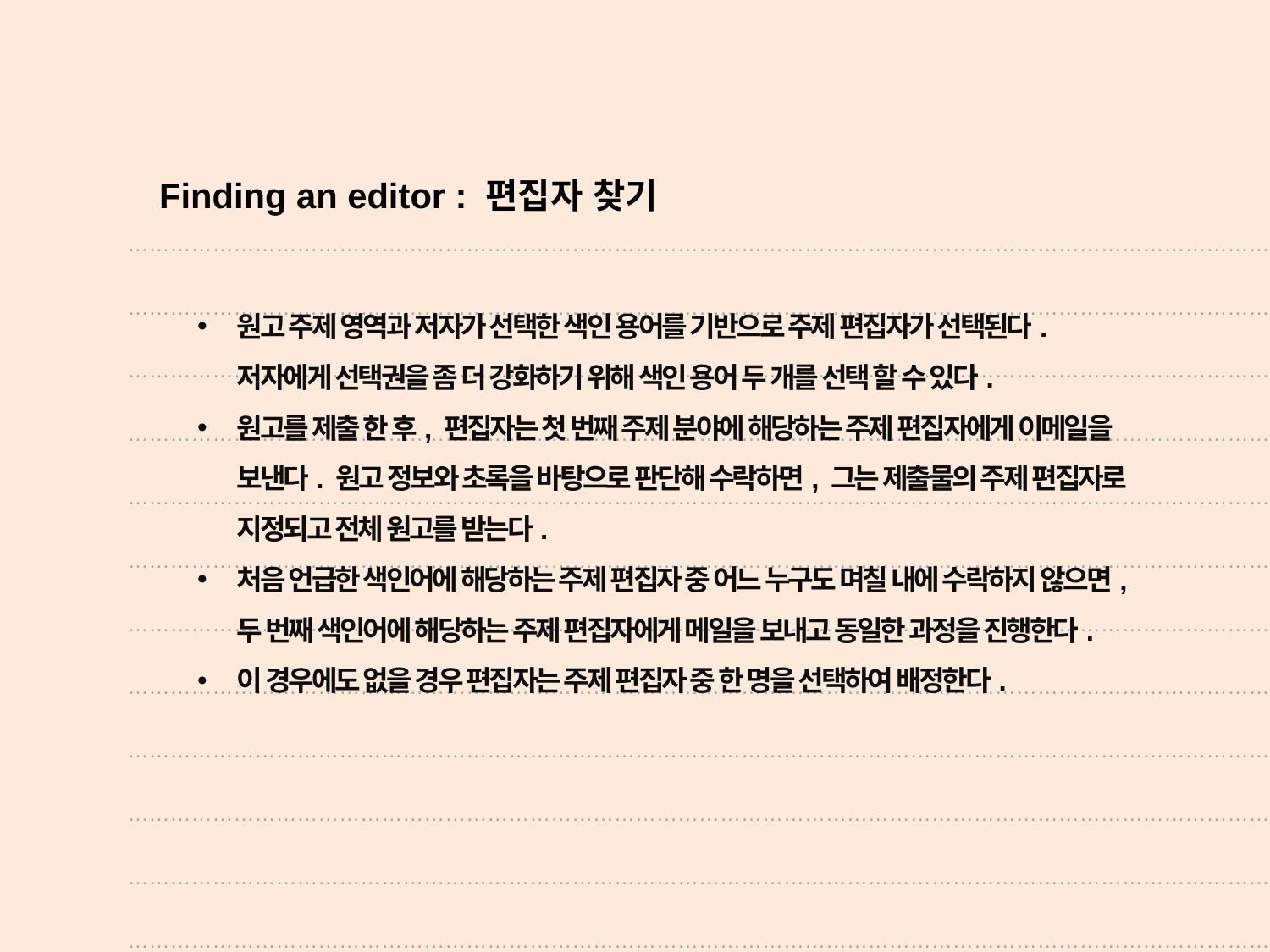

Finding an editor : 편집자 찾기
원고 주제 영역과 저자가 선택한 색인 용어를 기반으로 주제 편집자가 선택된다. 저자에게 선택권을 좀 더 강화하기 위해 색인 용어 두 개를 선택 할 수 있다.
원고를 제출 한 후, 편집자는 첫 번째 주제 분야에 해당하는 주제 편집자에게 이메일을 보낸다. 원고 정보와 초록을 바탕으로 판단해 수락하면, 그는 제출물의 주제 편집자로 지정되고 전체 원고를 받는다.
처음 언급한 색인어에 해당하는 주제 편집자 중 어느 누구도 며칠 내에 수락하지 않으면, 두 번째 색인어에 해당하는 주제 편집자에게 메일을 보내고 동일한 과정을 진행한다.
이 경우에도 없을 경우 편집자는 주제 편집자 중 한 명을 선택하여 배정한다.